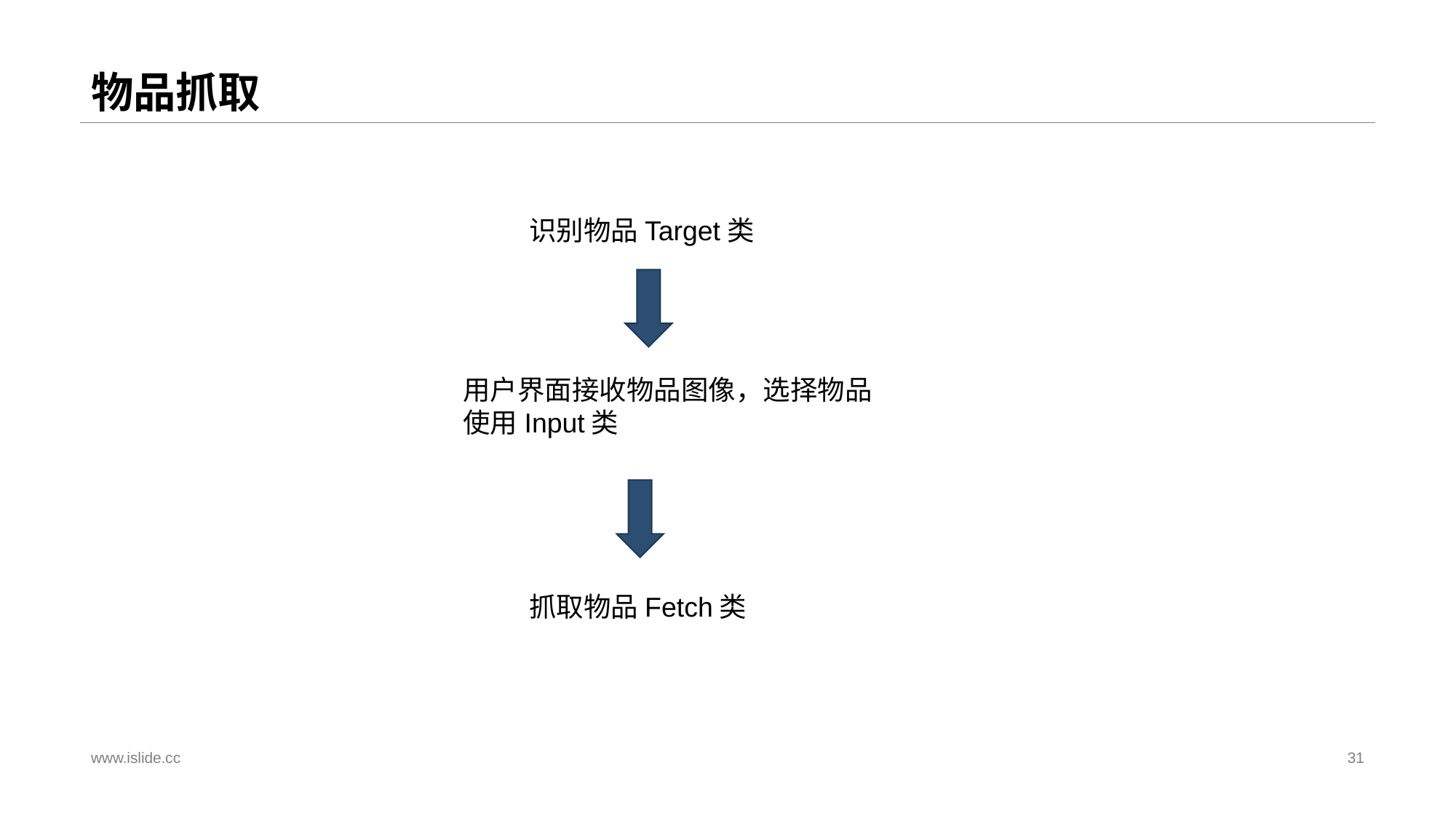

# 物品抓取
识别物品Target类

用户界面接收物品图像，选择物品使用Input类

抓取物品Fetch类
www.islide.cc
31